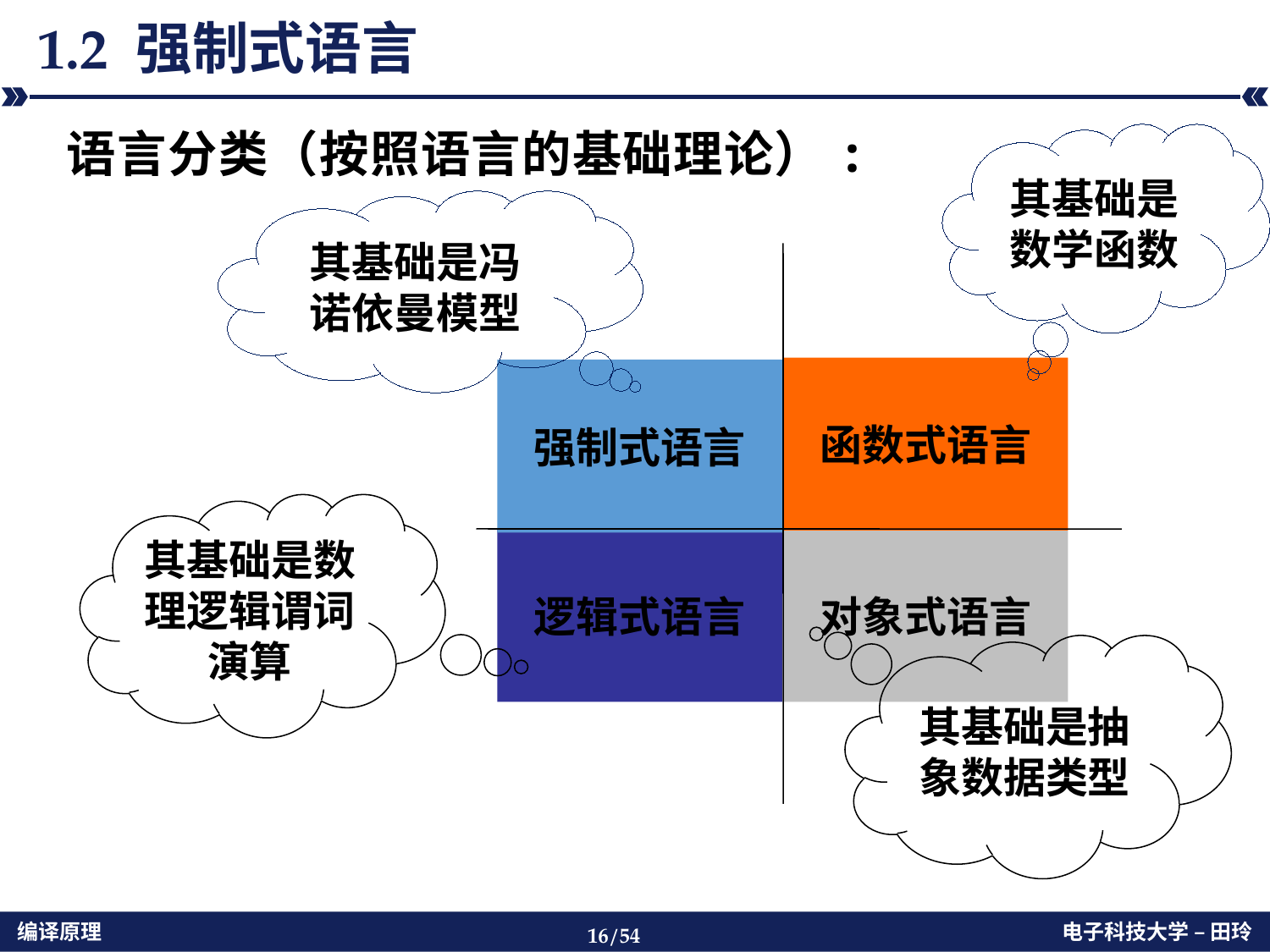

# 1.2 强制式语言
其基础是数学函数
语言分类（按照语言的基础理论）:
其基础是冯诺依曼模型

函数式语言
强制式语言
其基础是数理逻辑谓词演算

逻辑式语言
对象式语言
其基础是抽象数据类型